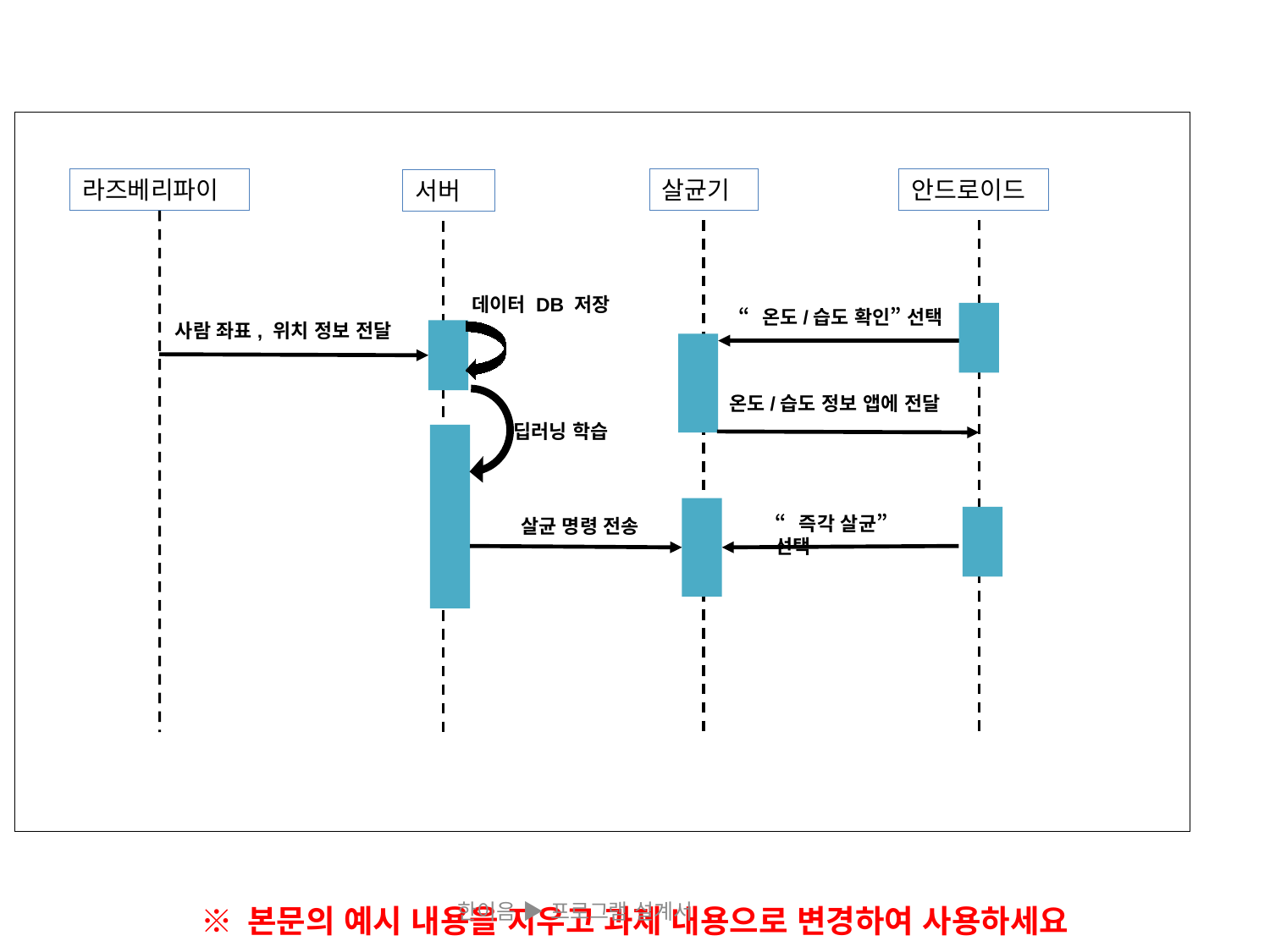

안드로이드
라즈베리파이
살균기
서버
데이터 DB 저장
“온도/습도 확인” 선택

사람 좌표, 위치 정보 전달

온도/습도 정보 앱에 전달
딥러닝 학습

“즉각 살균” 선택

살균 명령 전송
한이음 ▶ 프로그램 설계서